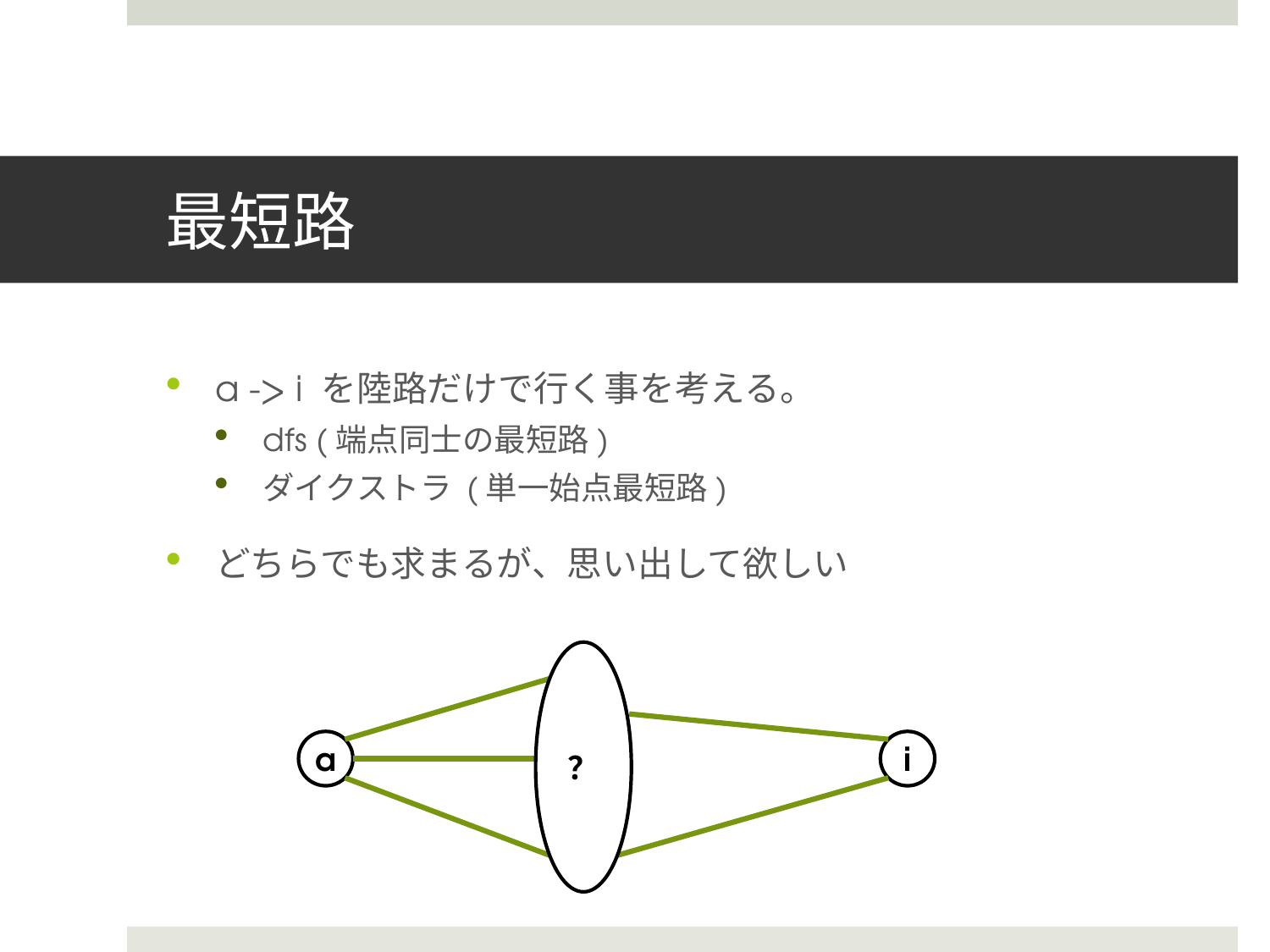

# 最短路
a -> i を陸路だけで行く事を考える。
dfs (端点同士の最短路)
ダイクストラ (単一始点最短路)
どちらでも求まるが、思い出して欲しい

？
a
i